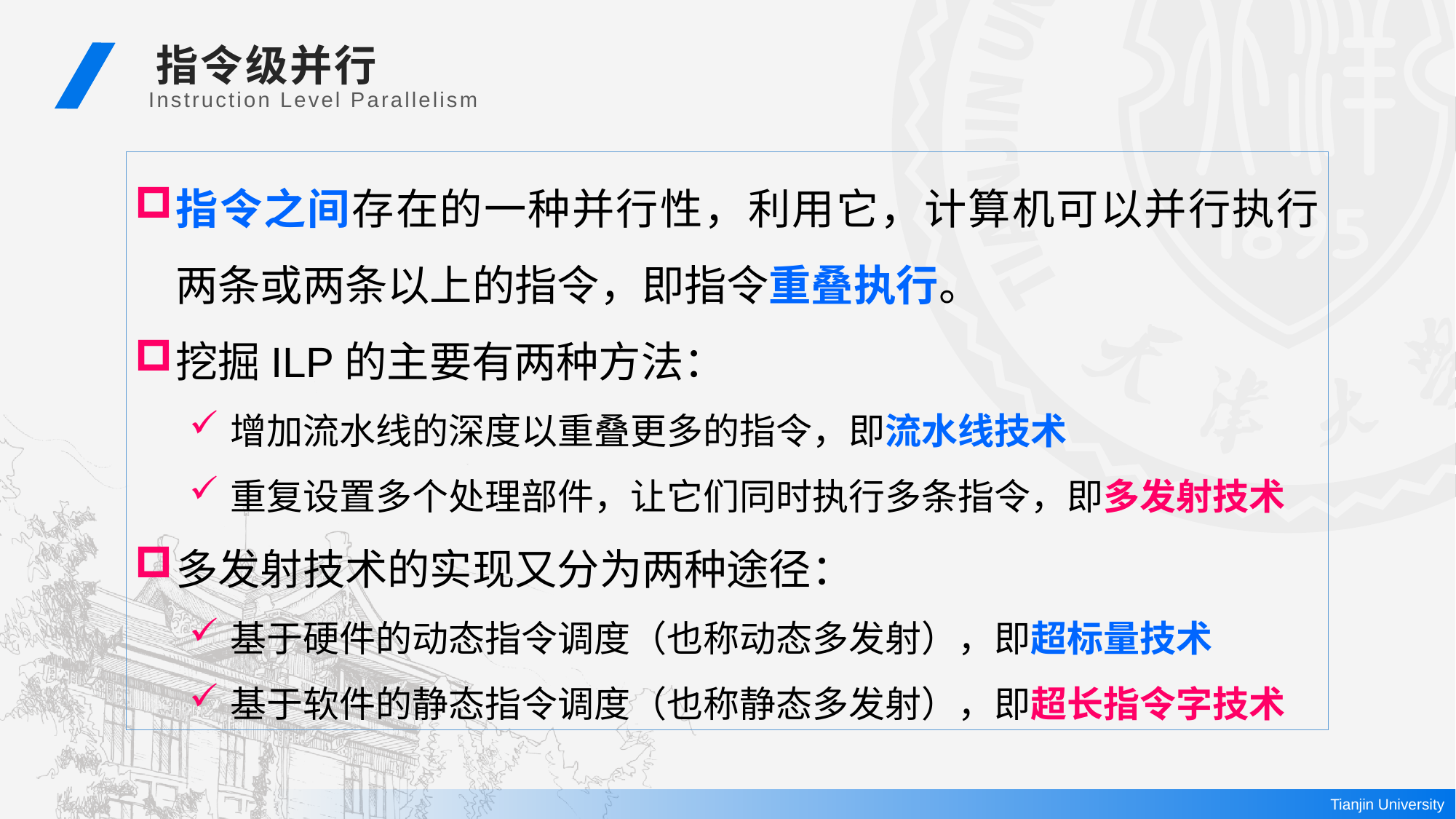

指令级并行
   Instruction Level Parallelism
指令之间存在的一种并行性，利用它，计算机可以并行执行两条或两条以上的指令，即指令重叠执行。
挖掘ILP的主要有两种方法：
增加流水线的深度以重叠更多的指令，即流水线技术
重复设置多个处理部件，让它们同时执行多条指令，即多发射技术
多发射技术的实现又分为两种途径：
基于硬件的动态指令调度（也称动态多发射），即超标量技术
基于软件的静态指令调度（也称静态多发射），即超长指令字技术